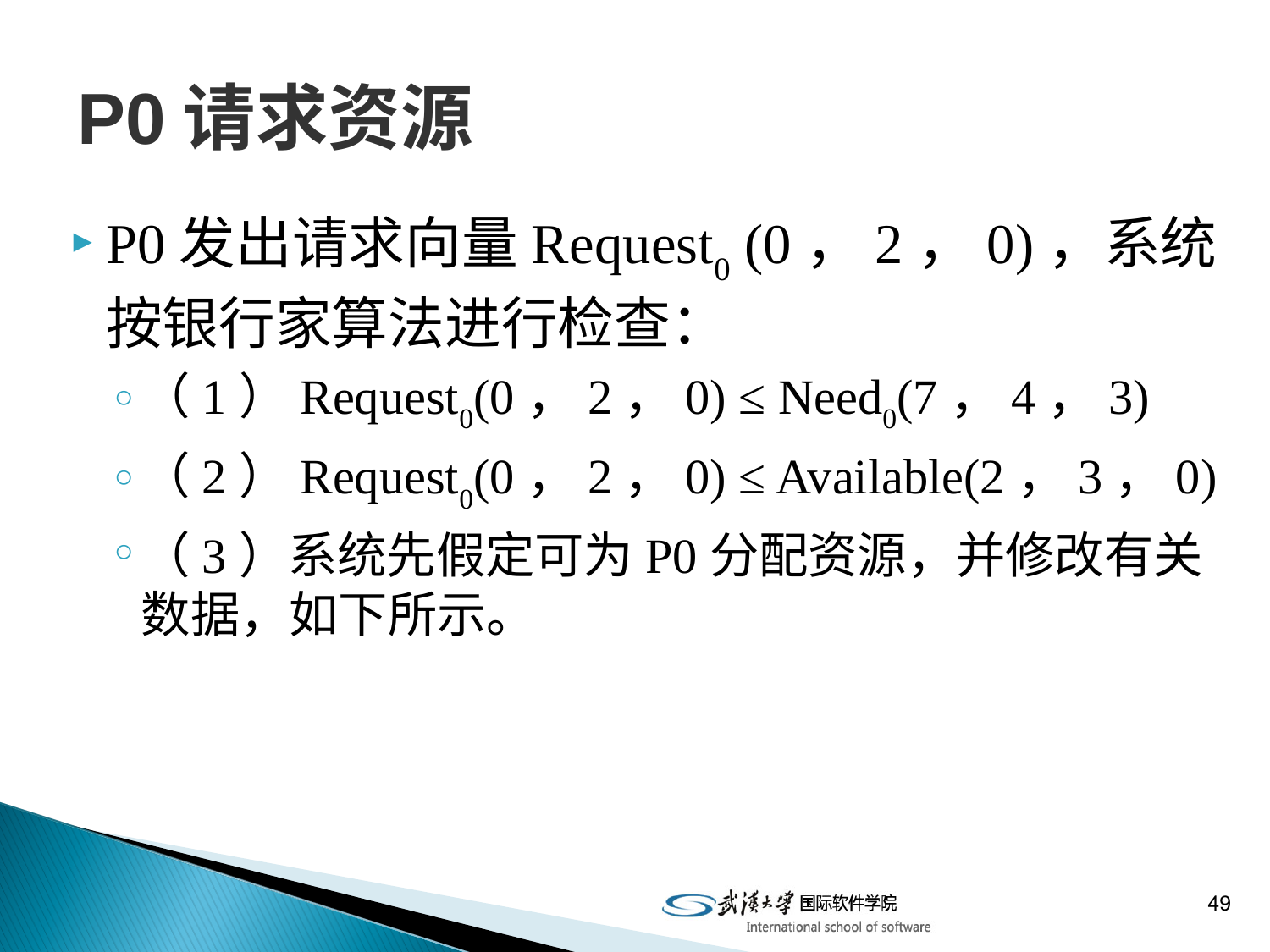

# P0请求资源
P0发出请求向量Request0 (0，2，0)，系统按银行家算法进行检查：
（1）Request0(0，2，0) ≤ Need0(7，4，3)
（2）Request0(0，2，0) ≤ Available(2，3，0)
（3）系统先假定可为P0分配资源，并修改有关数据，如下所示。